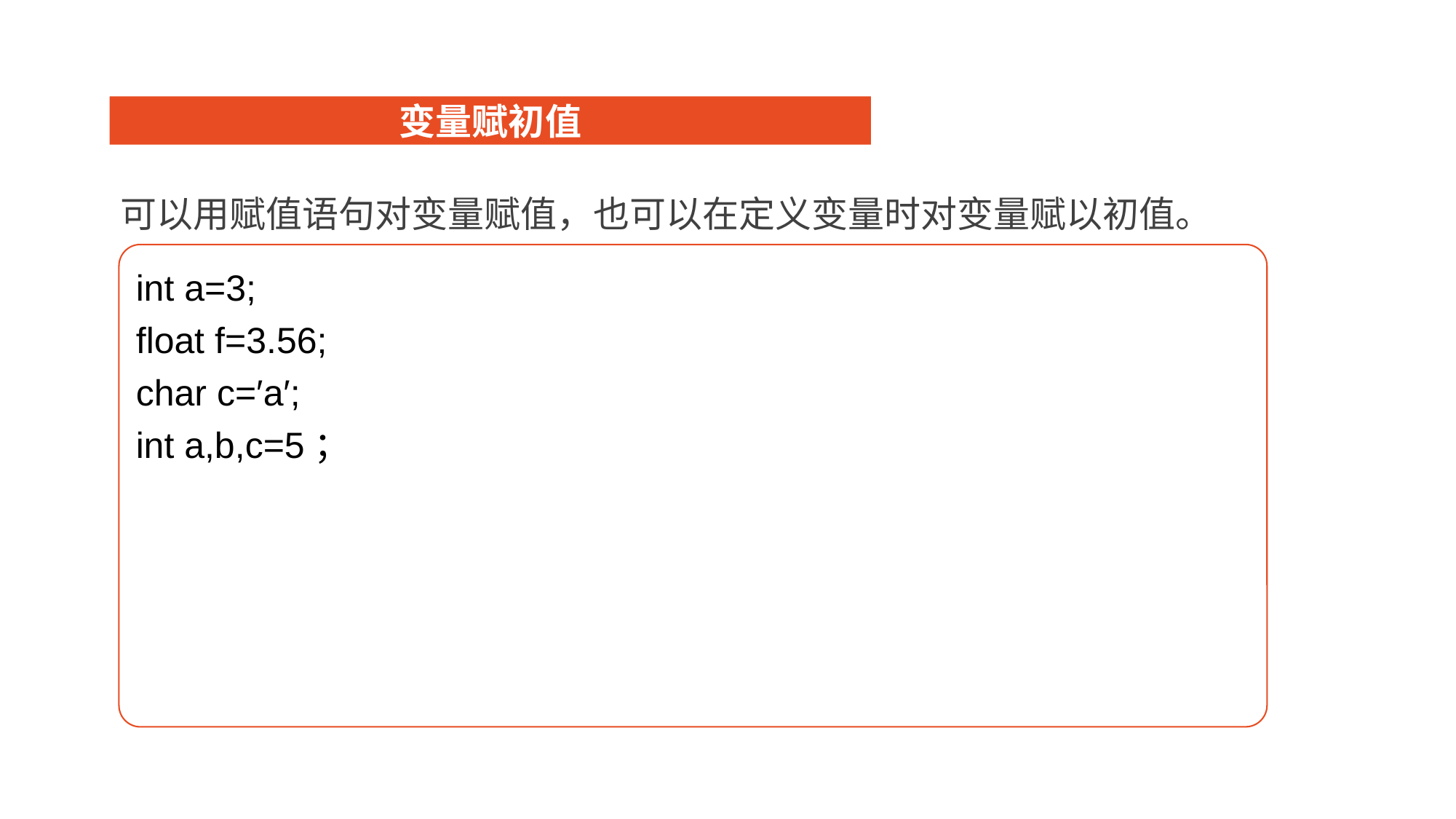

变量赋初值
可以用赋值语句对变量赋值，也可以在定义变量时对变量赋以初值。
int a=3;
float f=3.56;
char c=′a′;
int a,b,c=5；